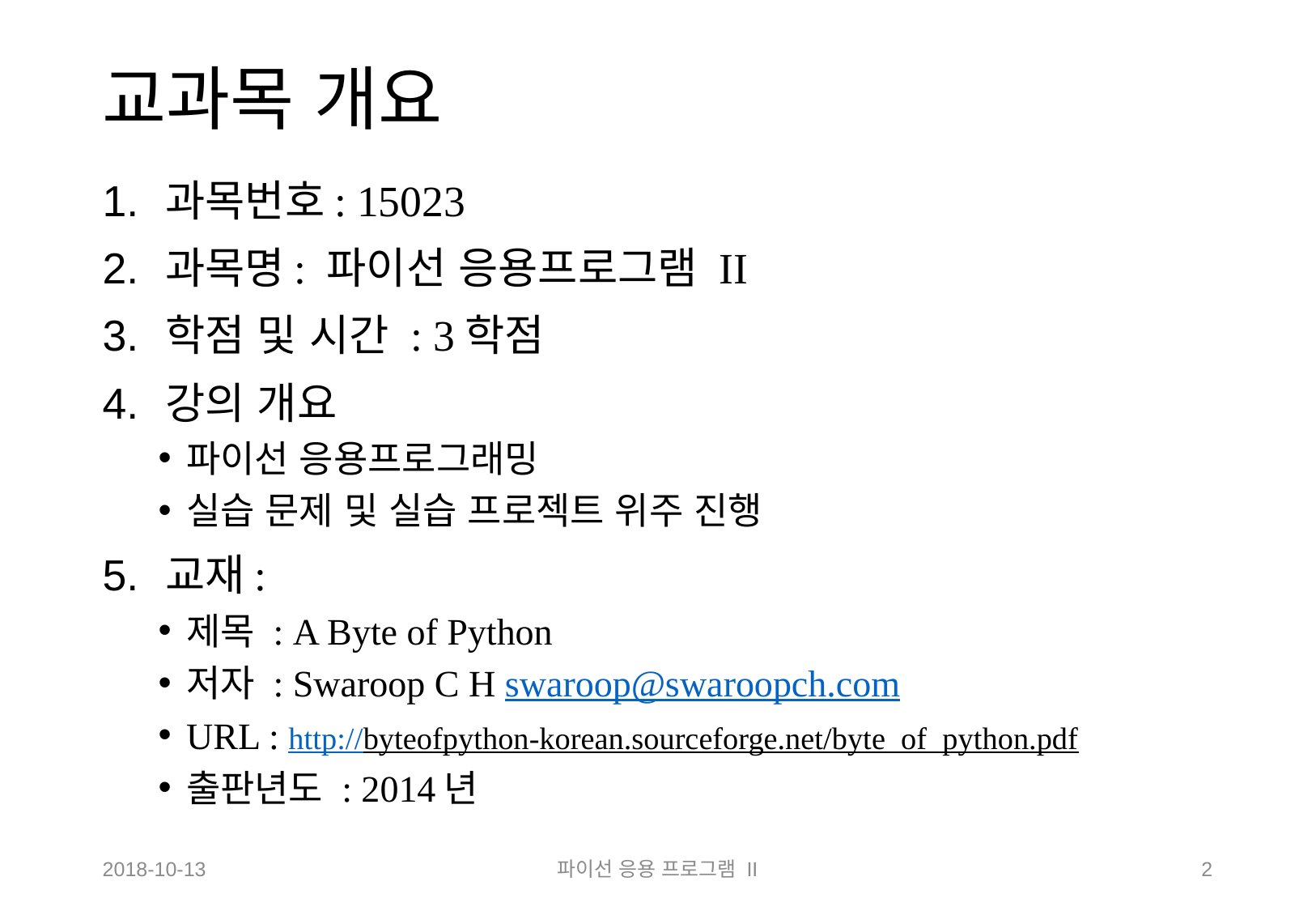

# 교과목 개요
과목번호: 15023
과목명: 파이선 응용프로그램 II
학점 및 시간 : 3학점
강의 개요
파이선 응용프로그래밍
실습 문제 및 실습 프로젝트 위주 진행
교재:
제목 : A Byte of Python
저자 : Swaroop C H swaroop@swaroopch.com
URL : http://byteofpython-korean.sourceforge.net/byte_of_python.pdf
출판년도 : 2014년
2018-10-13
파이선 응용 프로그램 II
2